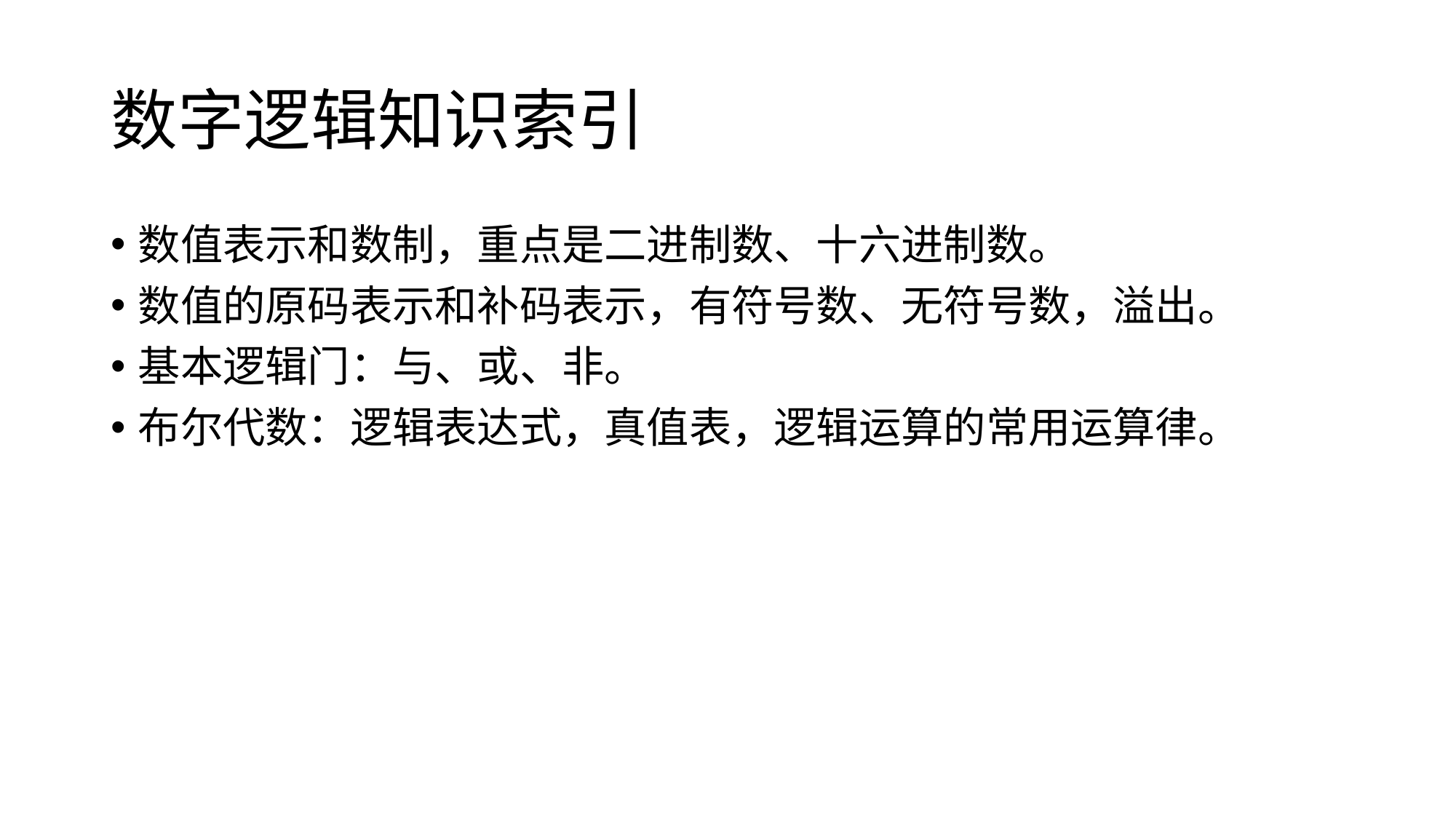

# 数字逻辑知识索引
数值表示和数制，重点是二进制数、十六进制数。
数值的原码表示和补码表示，有符号数、无符号数，溢出。
基本逻辑门：与、或、非。
布尔代数：逻辑表达式，真值表，逻辑运算的常用运算律。